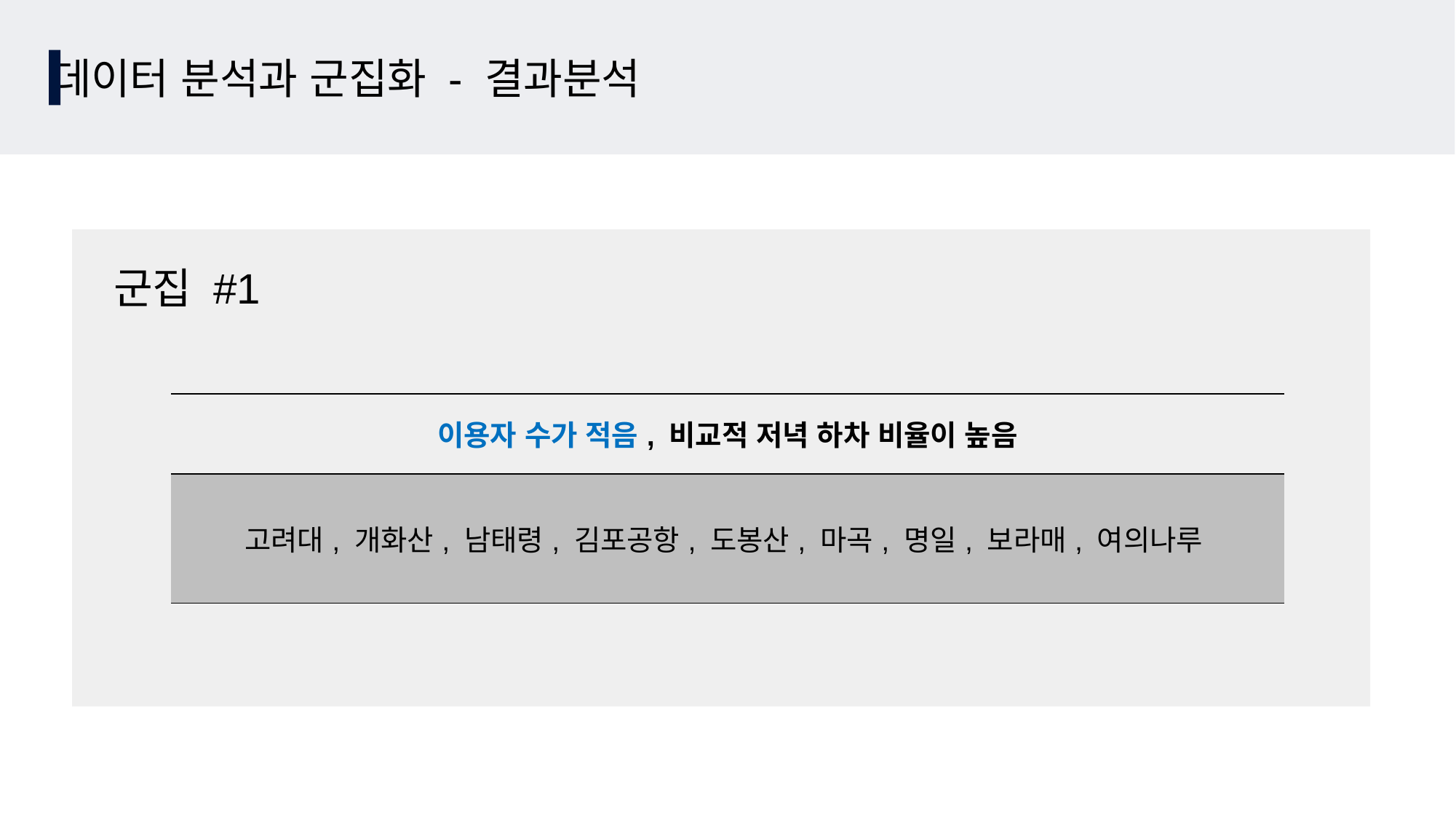

데이터 분석과 군집화 - 결과분석

군집 #1
| 이용자 수가 적음, 비교적 저녁 하차 비율이 높음 |
| --- |
| 고려대, 개화산, 남태령, 김포공항, 도봉산, 마곡, 명일, 보라매, 여의나루 |